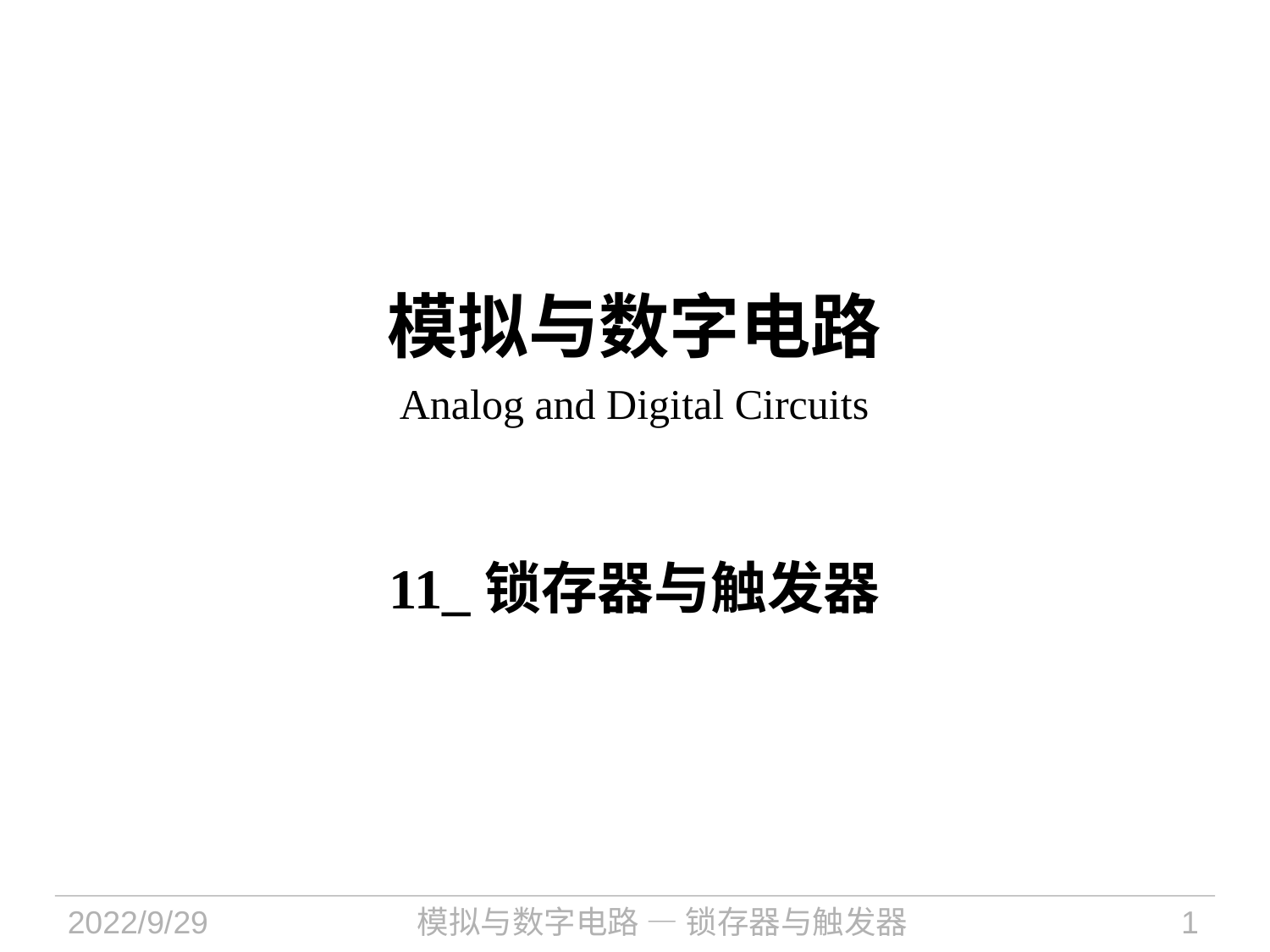

# 模拟与数字电路 Analog and Digital Circuits
11_锁存器与触发器
2022/9/29
模拟与数字电路 — 锁存器与触发器
1